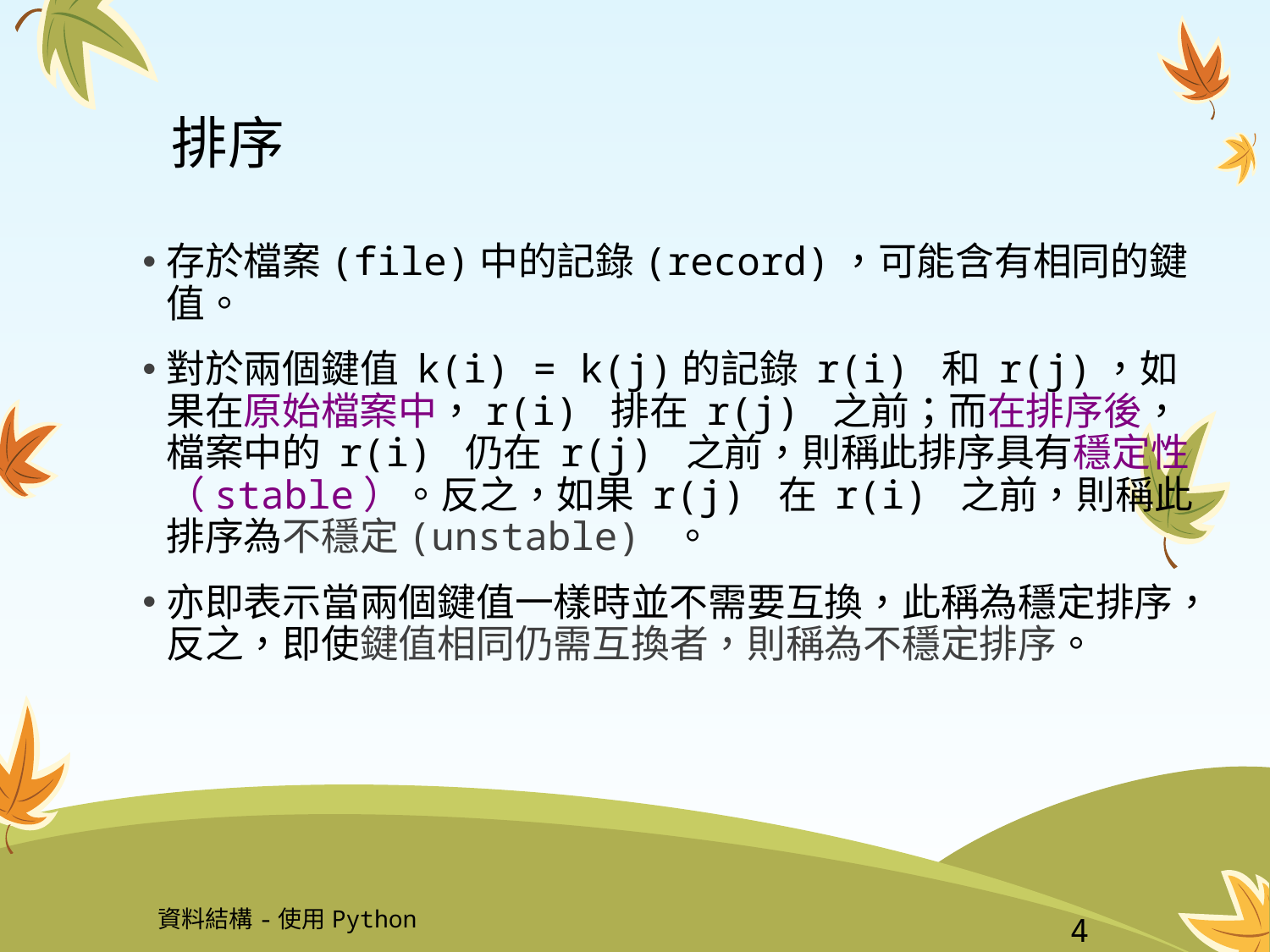

# 排序
存於檔案(file)中的記錄(record)，可能含有相同的鍵值。
對於兩個鍵值 k(i) = k(j)的記錄 r(i) 和 r(j)，如果在原始檔案中，r(i) 排在 r(j) 之前；而在排序後，檔案中的 r(i) 仍在 r(j) 之前，則稱此排序具有穩定性（stable）。反之，如果 r(j) 在 r(i) 之前，則稱此排序為不穩定(unstable) 。
亦即表示當兩個鍵值一樣時並不需要互換，此稱為穩定排序，反之，即使鍵值相同仍需互換者，則稱為不穩定排序。
資料結構-使用Python
4